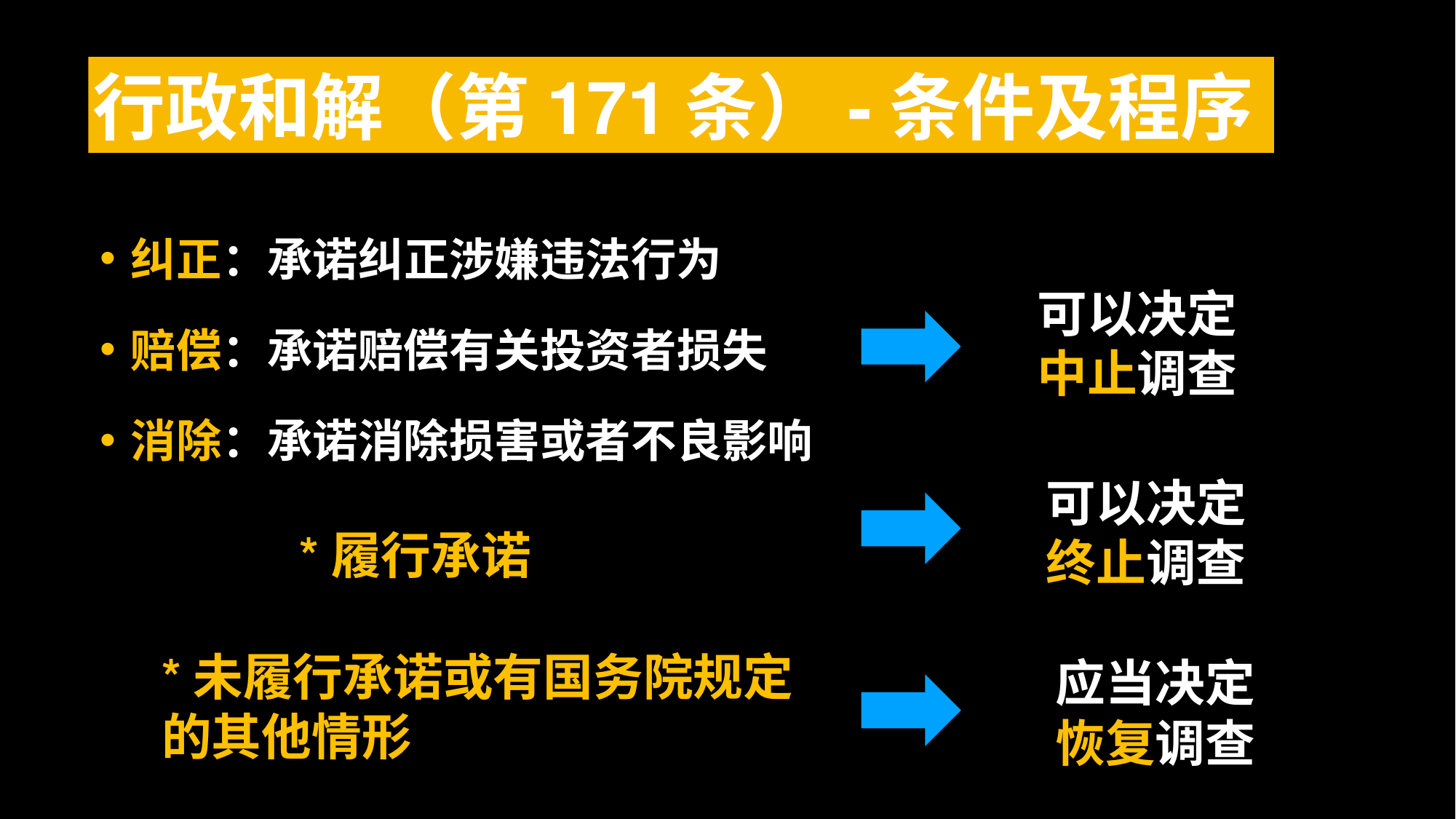

行政和解（第171条）-条件及程序
纠正：承诺纠正涉嫌违法行为
赔偿：承诺赔偿有关投资者损失
消除：承诺消除损害或者不良影响
可以决定中止调查

可以决定终止调查

*履行承诺
*未履行承诺或有国务院规定的其他情形
应当决定恢复调查